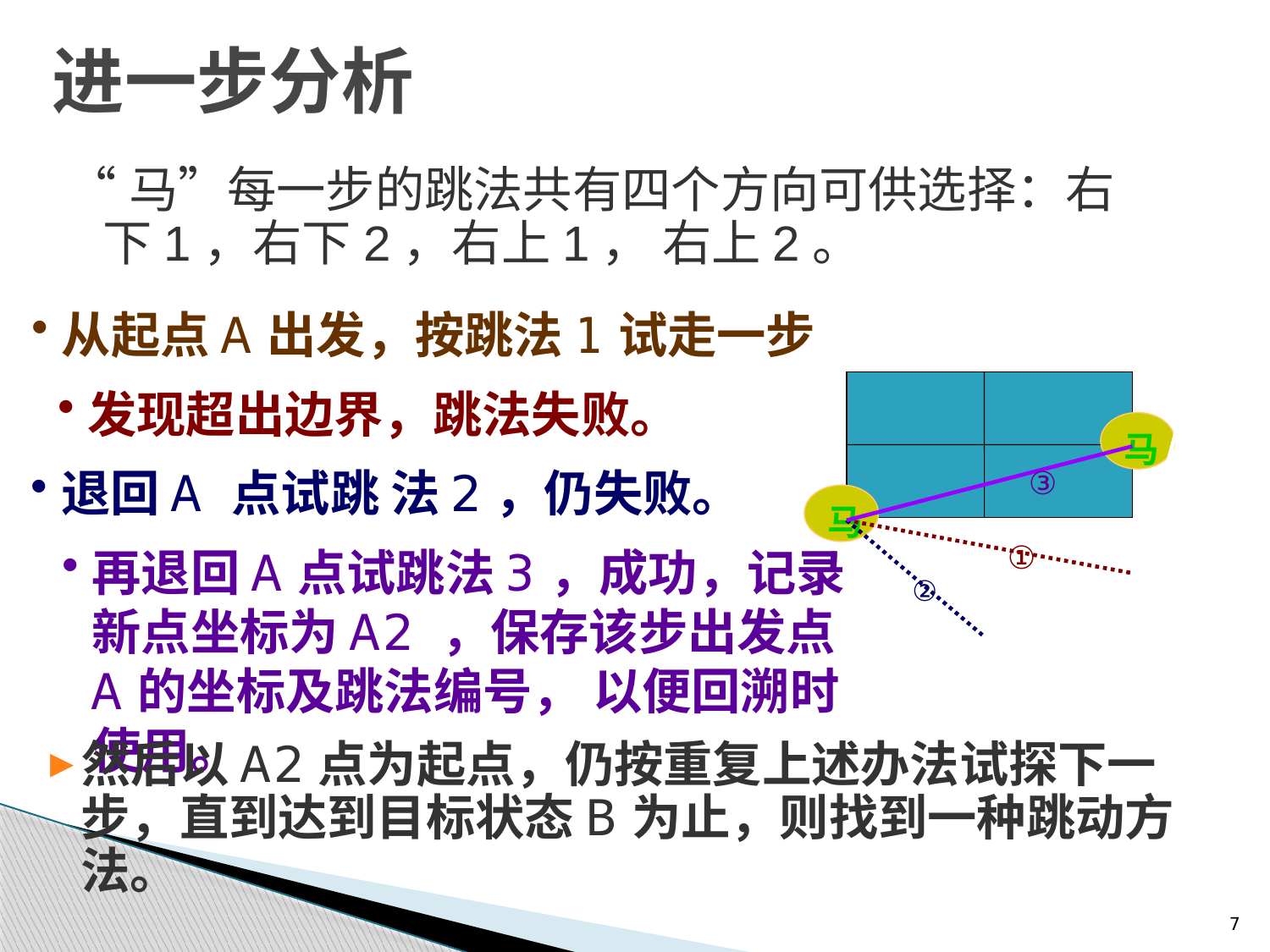

# 进一步分析
“马”每一步的跳法共有四个方向可供选择：右下1，右下2，右上1， 右上2。
从起点A出发，按跳法1试走一步

马
A
发现超出边界，跳法失败。
马
A2

③
退回A 点试跳 法2，仍失败。

①

②
再退回A点试跳法3，成功，记录新点坐标为A2 ，保存该步出发点A的坐标及跳法编号， 以便回溯时使用。
然后以A2点为起点，仍按重复上述办法试探下一步，直到达到目标状态B为止，则找到一种跳动方法。
7